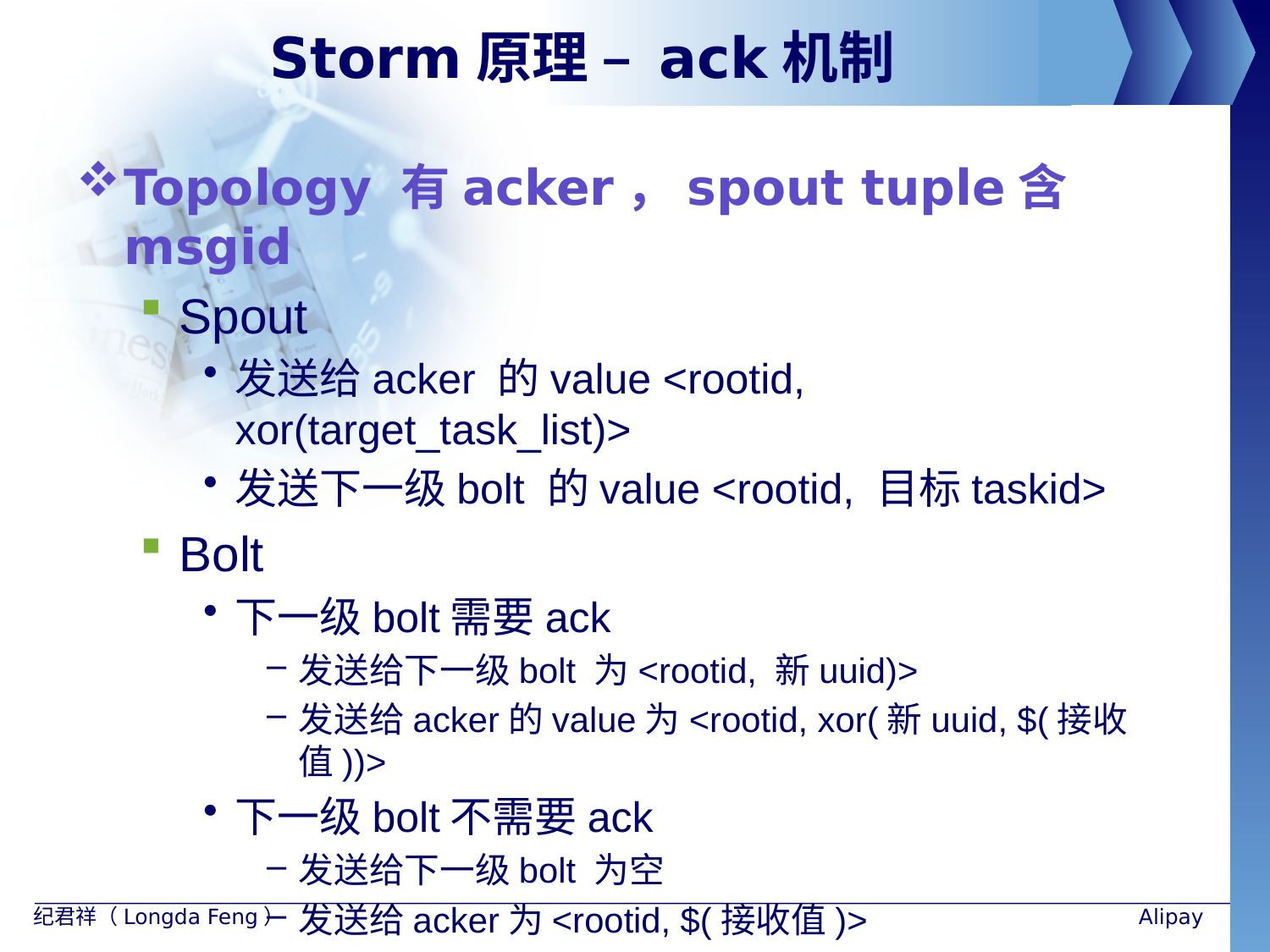

# Storm原理 – ack机制
Topology 有acker，spout tuple含msgid
Spout
发送给acker 的value <rootid, xor(target_task_list)>
发送下一级bolt 的value <rootid, 目标taskid>
Bolt
下一级bolt需要ack
发送给下一级bolt 为<rootid, 新uuid)>
发送给acker的value为<rootid, xor(新uuid, $(接收值))>
下一级bolt不需要ack
发送给下一级bolt 为空
发送给acker为<rootid, $(接收值)>

纪君祥（Longda Feng）
Alipay